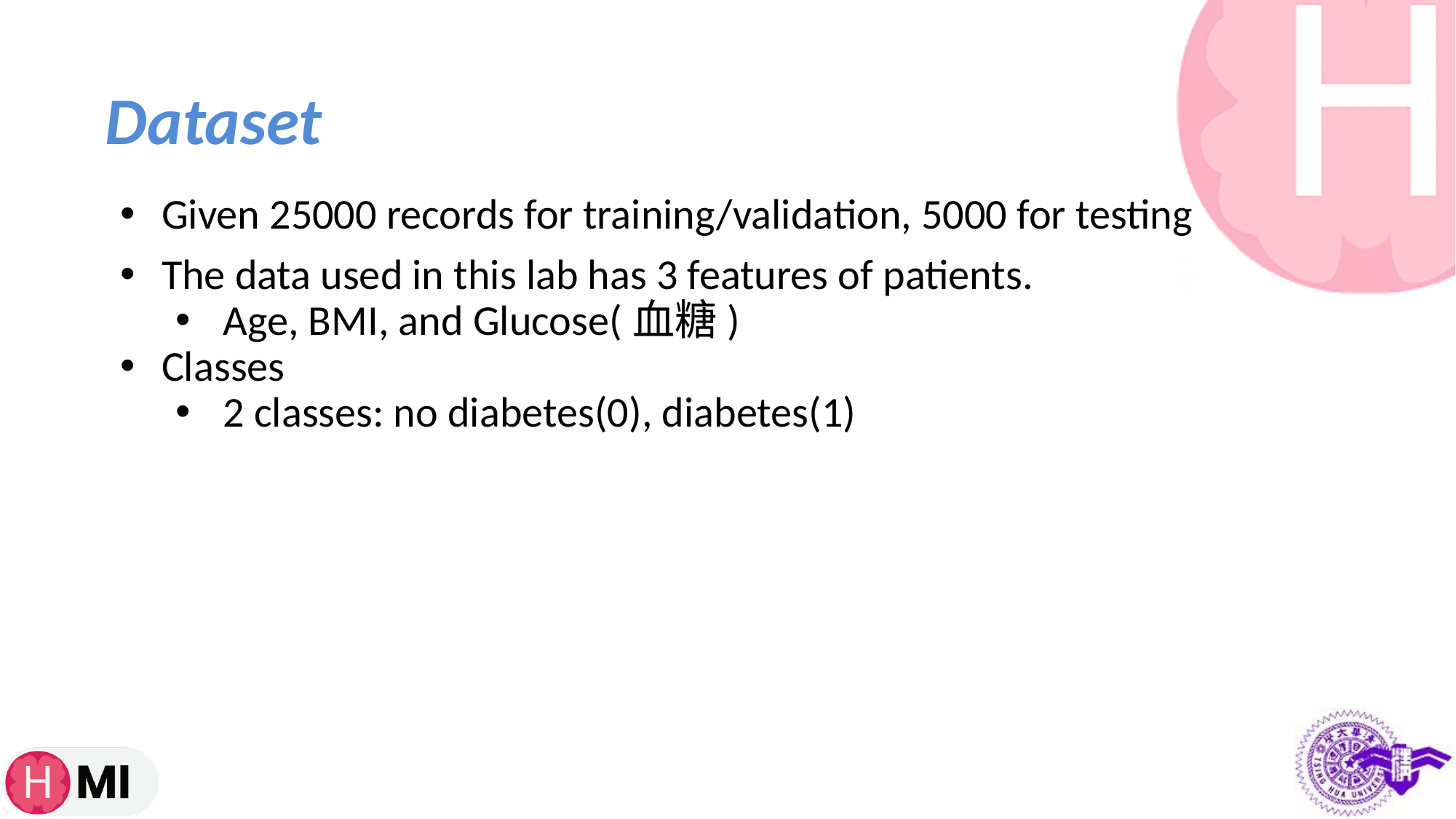

# Dataset
Given 25000 records for training/validation, 5000 for testing
The data used in this lab has 3 features of patients.
Age, BMI, and Glucose(血糖)
Classes
2 classes: no diabetes(0), diabetes(1)